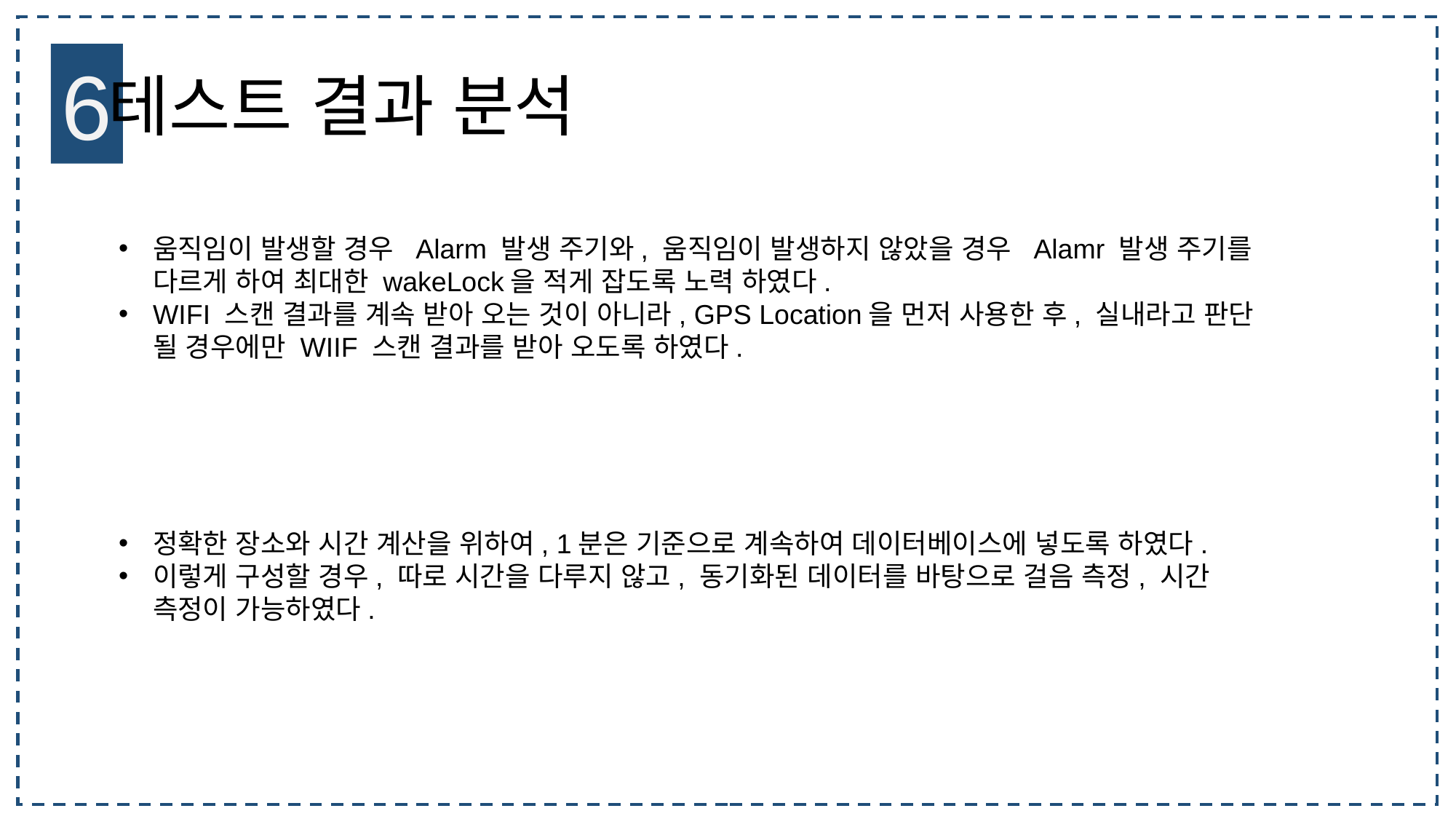

6
테스트 결과 분석

움직임이 발생할 경우  Alarm 발생 주기와, 움직임이 발생하지 않았을 경우  Alamr 발생 주기를 다르게 하여 최대한 wakeLock을 적게 잡도록 노력 하였다.
WIFI 스캔 결과를 계속 받아 오는 것이 아니라, GPS Location을 먼저 사용한 후, 실내라고 판단 될 경우에만 WIIF 스캔 결과를 받아 오도록 하였다.

정확한 장소와 시간 계산을 위하여, 1분은 기준으로 계속하여 데이터베이스에 넣도록 하였다.
이렇게 구성할 경우, 따로 시간을 다루지 않고, 동기화된 데이터를 바탕으로 걸음 측정, 시간 측정이 가능하였다.